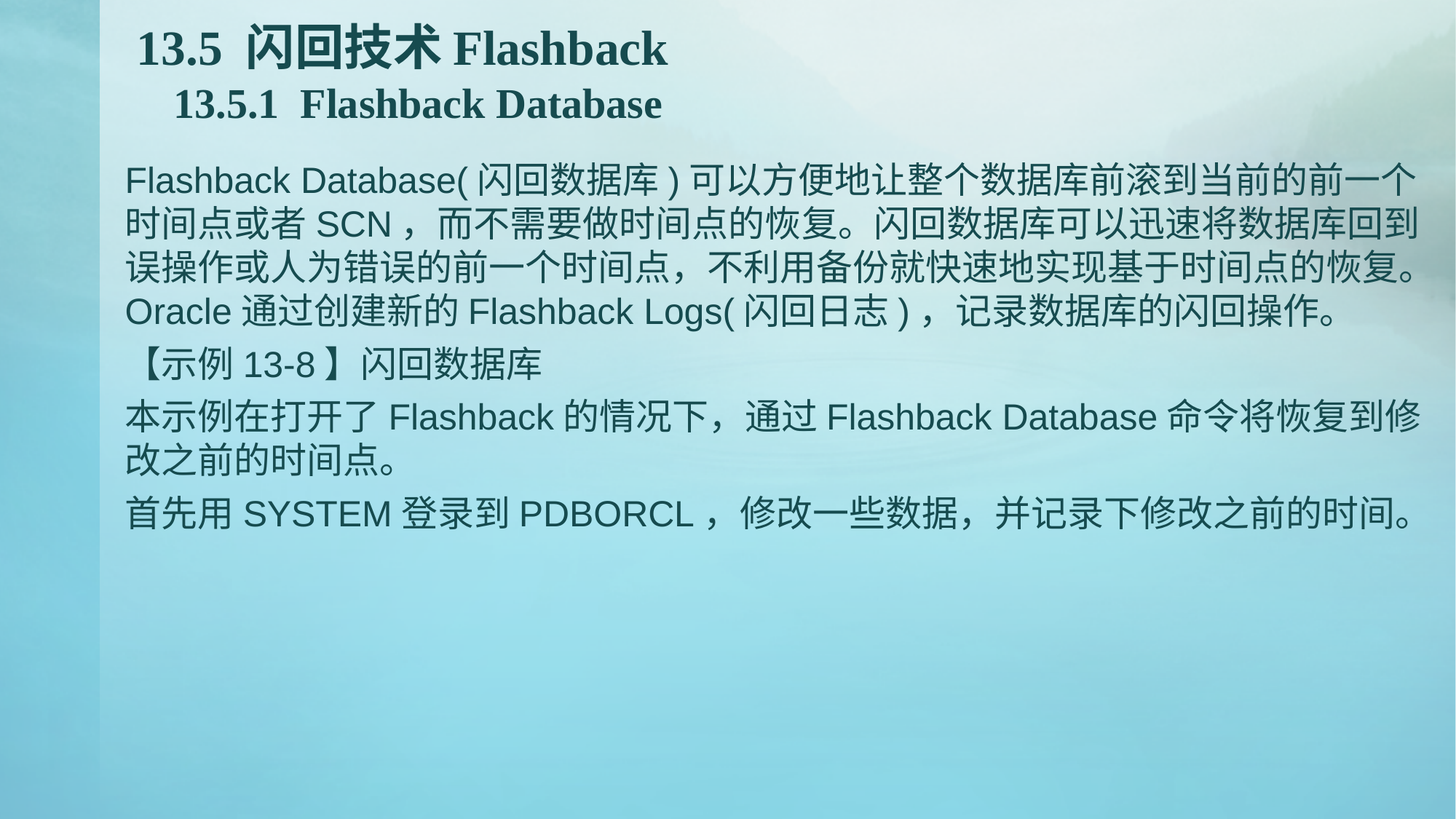

# 13.5 闪回技术Flashback 13.5.1  Flashback Database
Flashback Database(闪回数据库)可以方便地让整个数据库前滚到当前的前一个时间点或者SCN，而不需要做时间点的恢复。闪回数据库可以迅速将数据库回到误操作或人为错误的前一个时间点，不利用备份就快速地实现基于时间点的恢复。Oracle通过创建新的Flashback Logs(闪回日志)，记录数据库的闪回操作。
【示例13-8】闪回数据库
本示例在打开了Flashback的情况下，通过Flashback Database命令将恢复到修改之前的时间点。
首先用SYSTEM登录到PDBORCL，修改一些数据，并记录下修改之前的时间。